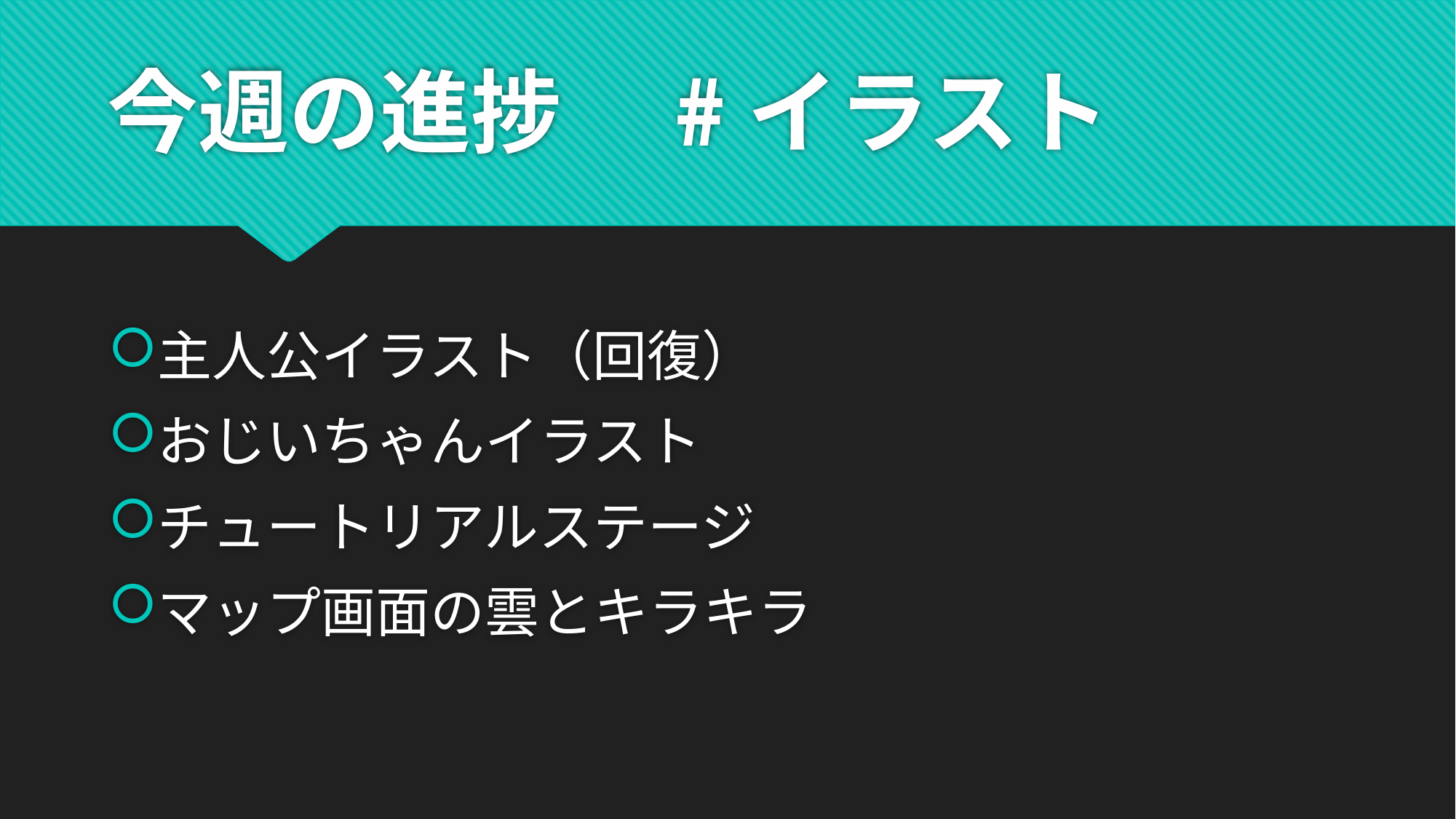

# 今週の進捗　#イラスト
主人公イラスト（回復）
おじいちゃんイラスト
チュートリアルステージ
マップ画面の雲とキラキラ